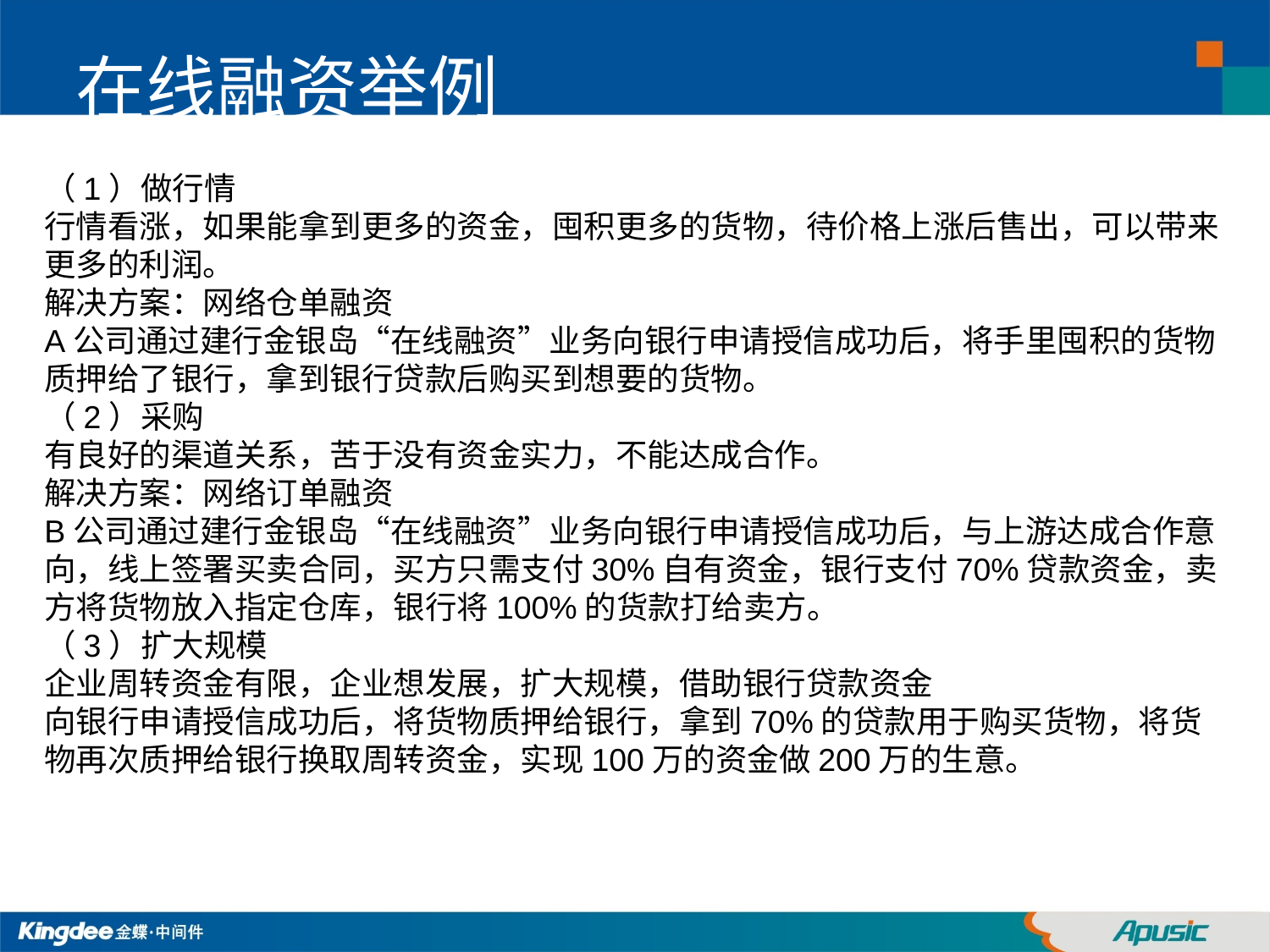

# 在线融资举例
（1）做行情
行情看涨，如果能拿到更多的资金，囤积更多的货物，待价格上涨后售出，可以带来更多的利润。
解决方案：网络仓单融资
A公司通过建行金银岛“在线融资”业务向银行申请授信成功后，将手里囤积的货物质押给了银行，拿到银行贷款后购买到想要的货物。
（2）采购
有良好的渠道关系，苦于没有资金实力，不能达成合作。
解决方案：网络订单融资
B公司通过建行金银岛“在线融资”业务向银行申请授信成功后，与上游达成合作意向，线上签署买卖合同，买方只需支付30%自有资金，银行支付70%贷款资金，卖方将货物放入指定仓库，银行将100%的货款打给卖方。
（3）扩大规模
企业周转资金有限，企业想发展，扩大规模，借助银行贷款资金
向银行申请授信成功后，将货物质押给银行，拿到70%的贷款用于购买货物，将货物再次质押给银行换取周转资金，实现100万的资金做200万的生意。